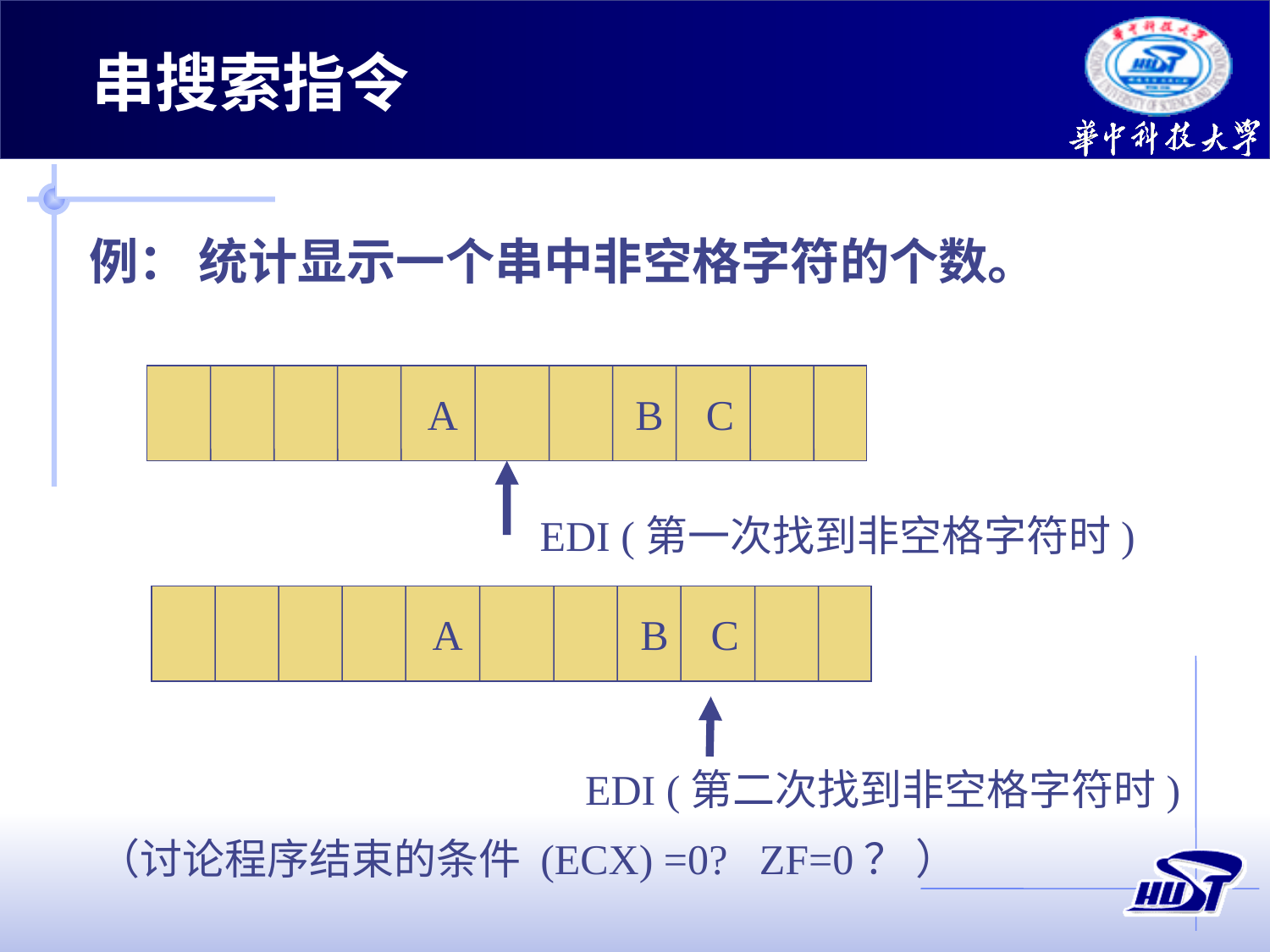

串搜索指令
例： 统计显示一个串中非空格字符的个数。
              A                 B    C

EDI (第一次找到非空格字符时)
              A                 B    C

EDI (第二次找到非空格字符时)
（讨论程序结束的条件 (ECX) =0?   ZF=0？ ）